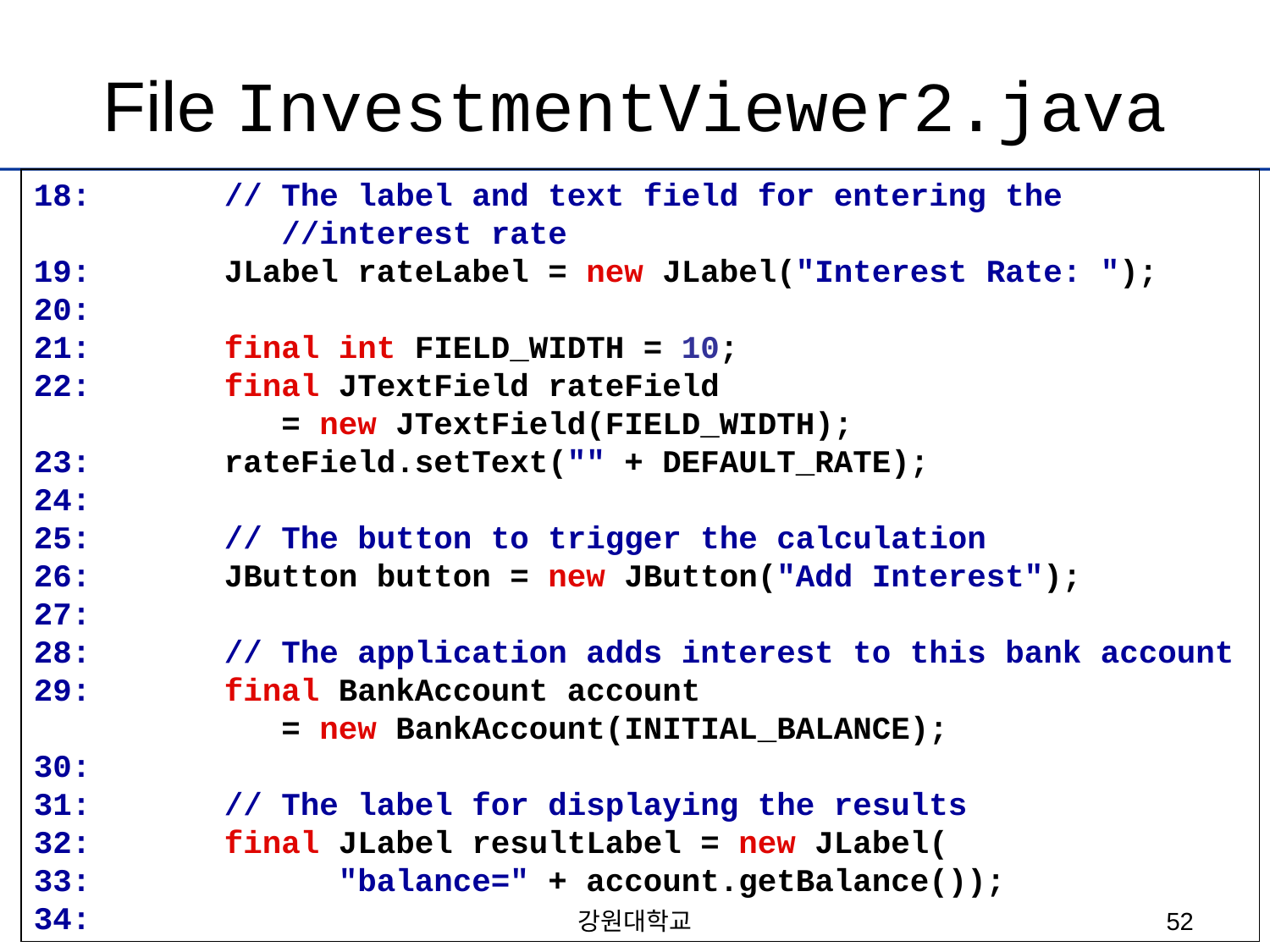

# File InvestmentViewer2.java

18:       // The label and text field for entering the
             //interest rate
19:       JLabel rateLabel = new JLabel("Interest Rate: ");
20:
21:       final int FIELD_WIDTH = 10;
22:       final JTextField rateField
             = new JTextField(FIELD_WIDTH);
23:       rateField.setText("" + DEFAULT_RATE);
24:
25:       // The button to trigger the calculation
26:       JButton button = new JButton("Add Interest");
27:
28:       // The application adds interest to this bank account
29:       final BankAccount account
             = new BankAccount(INITIAL_BALANCE);
30:
31:       // The label for displaying the results
32:       final JLabel resultLabel = new JLabel(
33:             "balance=" + account.getBalance());
34:
강원대학교
52